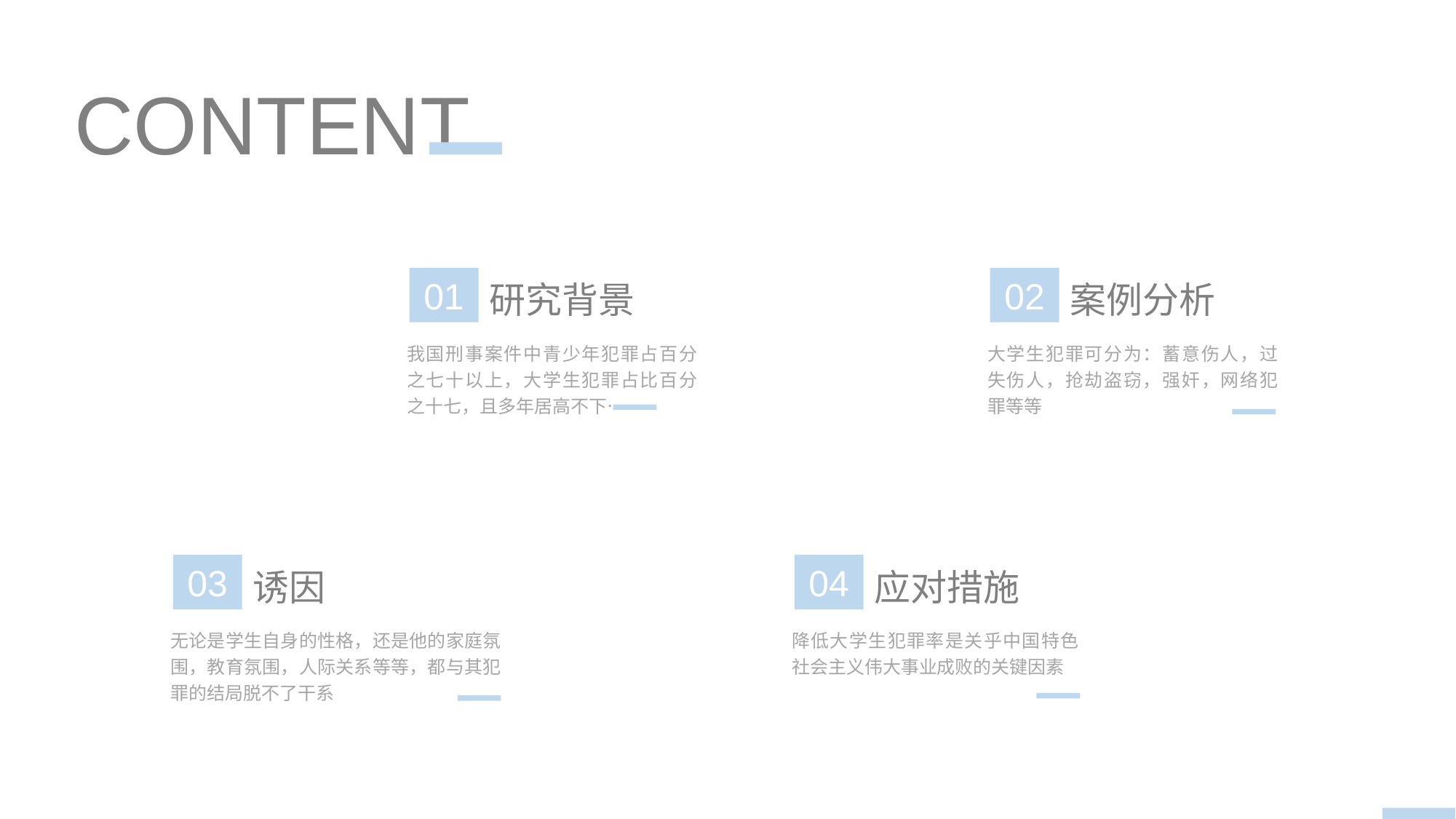

CONTENT

01
02
研究背景
案例分析
我国刑事案件中青少年犯罪占百分之七十以上，大学生犯罪占比百分之十七，且多年居高不下……
大学生犯罪可分为：蓄意伤人，过失伤人，抢劫盗窃，强奸，网络犯罪等等

03
04
诱因
应对措施
无论是学生自身的性格，还是他的家庭氛围，教育氛围，人际关系等等，都与其犯罪的结局脱不了干系
降低大学生犯罪率是关乎中国特色社会主义伟大事业成败的关键因素